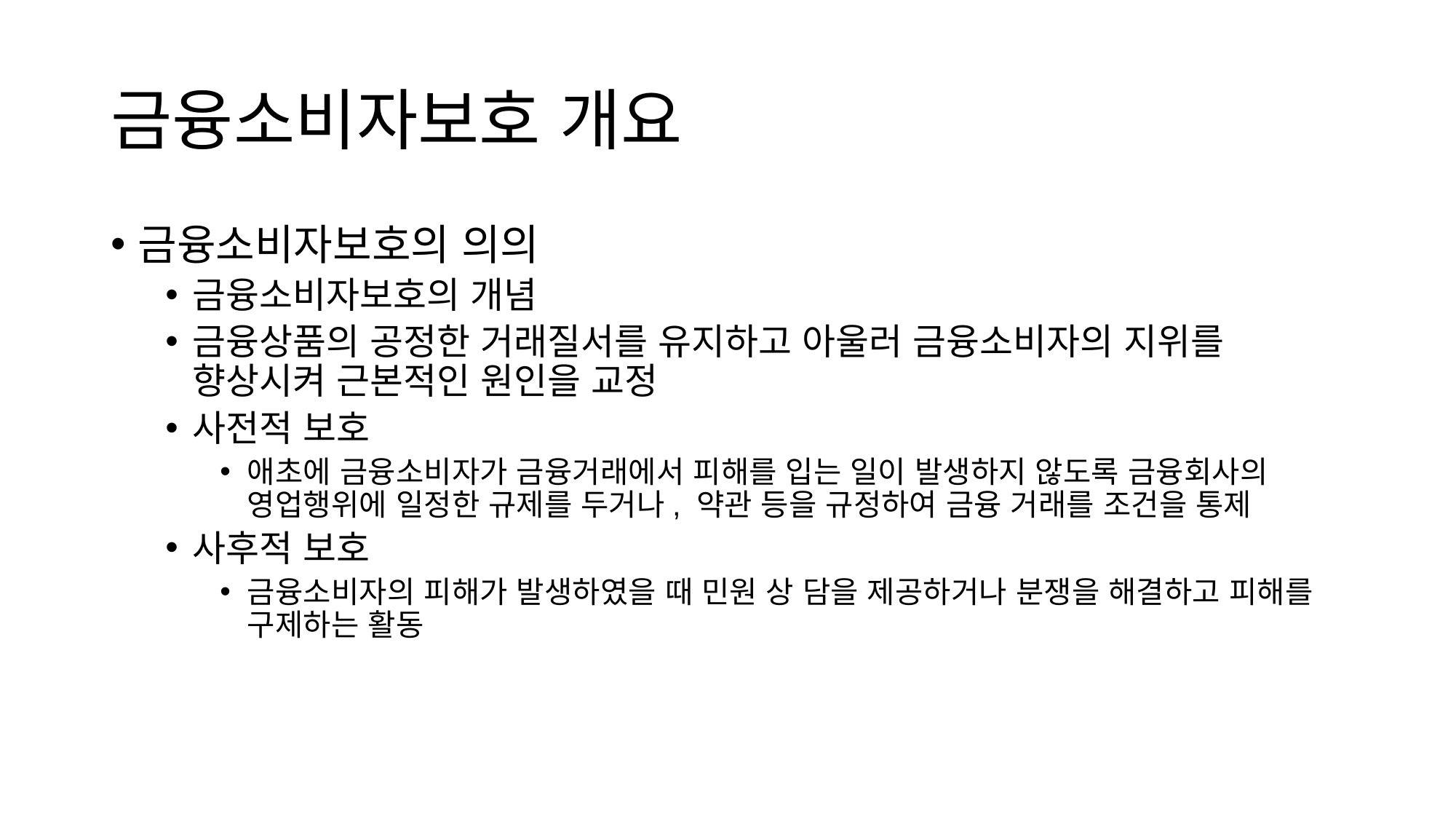

# 금융소비자보호 개요
금융소비자보호의 의의
금융소비자보호의 개념
금융상품의 공정한 거래질서를 유지하고 아울러 금융소비자의 지위를 향상시켜 근본적인 원인을 교정
사전적 보호
애초에 금융소비자가 금융거래에서 피해를 입는 일이 발생하지 않도록 금융회사의 영업행위에 일정한 규제를 두거나, 약관 등을 규정하여 금융 거래를 조건을 통제
사후적 보호
금융소비자의 피해가 발생하였을 때 민원 상 담을 제공하거나 분쟁을 해결하고 피해를 구제하는 활동